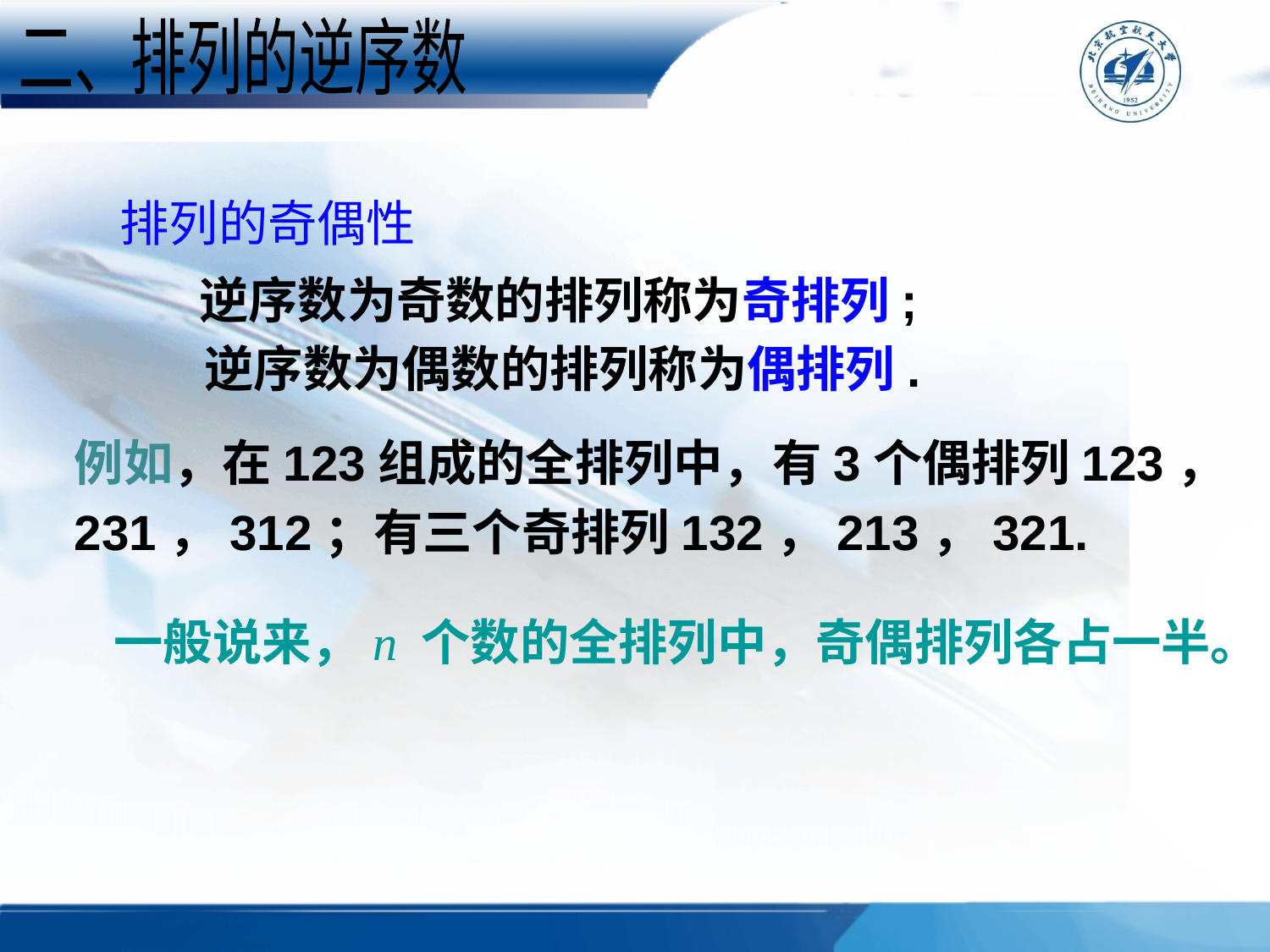

二、排列的逆序数
排列的奇偶性
逆序数为奇数的排列称为奇排列;
逆序数为偶数的排列称为偶排列.
例如，在123组成的全排列中，有3个偶排列123，
231，312；有三个奇排列132，213，321.
一般说来，n 个数的全排列中，奇偶排列各占一半。